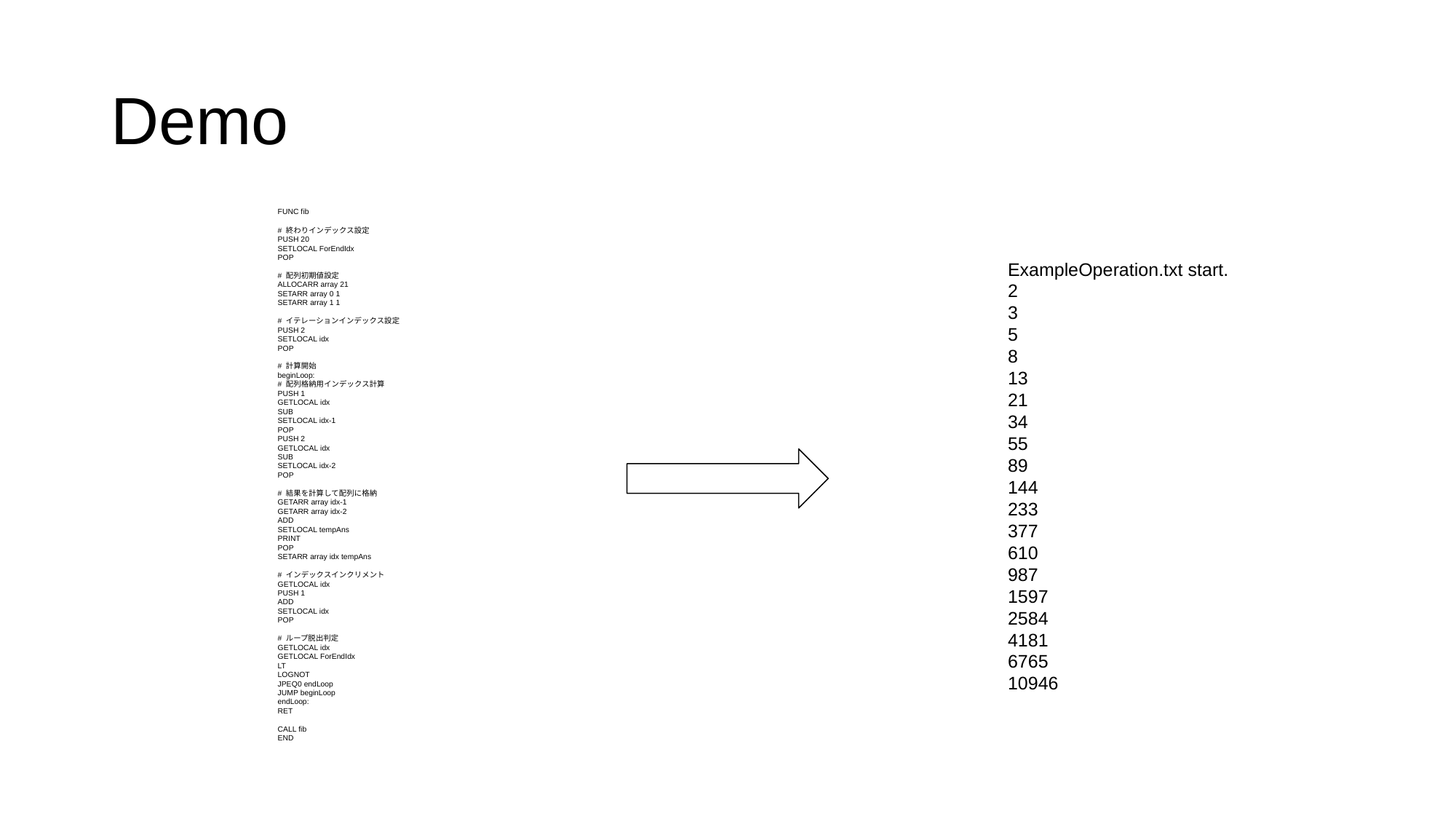

Demo
FUNC fib

# 終わりインデックス設定
PUSH 20
SETLOCAL ForEndIdx
POP

# 配列初期値設定
ALLOCARR array 21
SETARR array 0 1
SETARR array 1 1

# イテレーションインデックス設定
PUSH 2
SETLOCAL idx
POP

# 計算開始
beginLoop:
# 配列格納用インデックス計算
PUSH 1
GETLOCAL idx
SUB
SETLOCAL idx-1
POP
PUSH 2
GETLOCAL idx
SUB
SETLOCAL idx-2
POP

# 結果を計算して配列に格納
GETARR array idx-1
GETARR array idx-2
ADD
SETLOCAL tempAns
PRINT
POP
SETARR array idx tempAns

# インデックスインクリメント
GETLOCAL idx
PUSH 1
ADD
SETLOCAL idx
POP

# ループ脱出判定
GETLOCAL idx
GETLOCAL ForEndIdx
LT
LOGNOT
JPEQ0 endLoop
JUMP beginLoop
endLoop:
RET

CALL fib
END
ExampleOperation.txt start.
2
3
5
8
13
21
34
55
89
144
233
377
610
987
1597
2584
4181
6765
10946